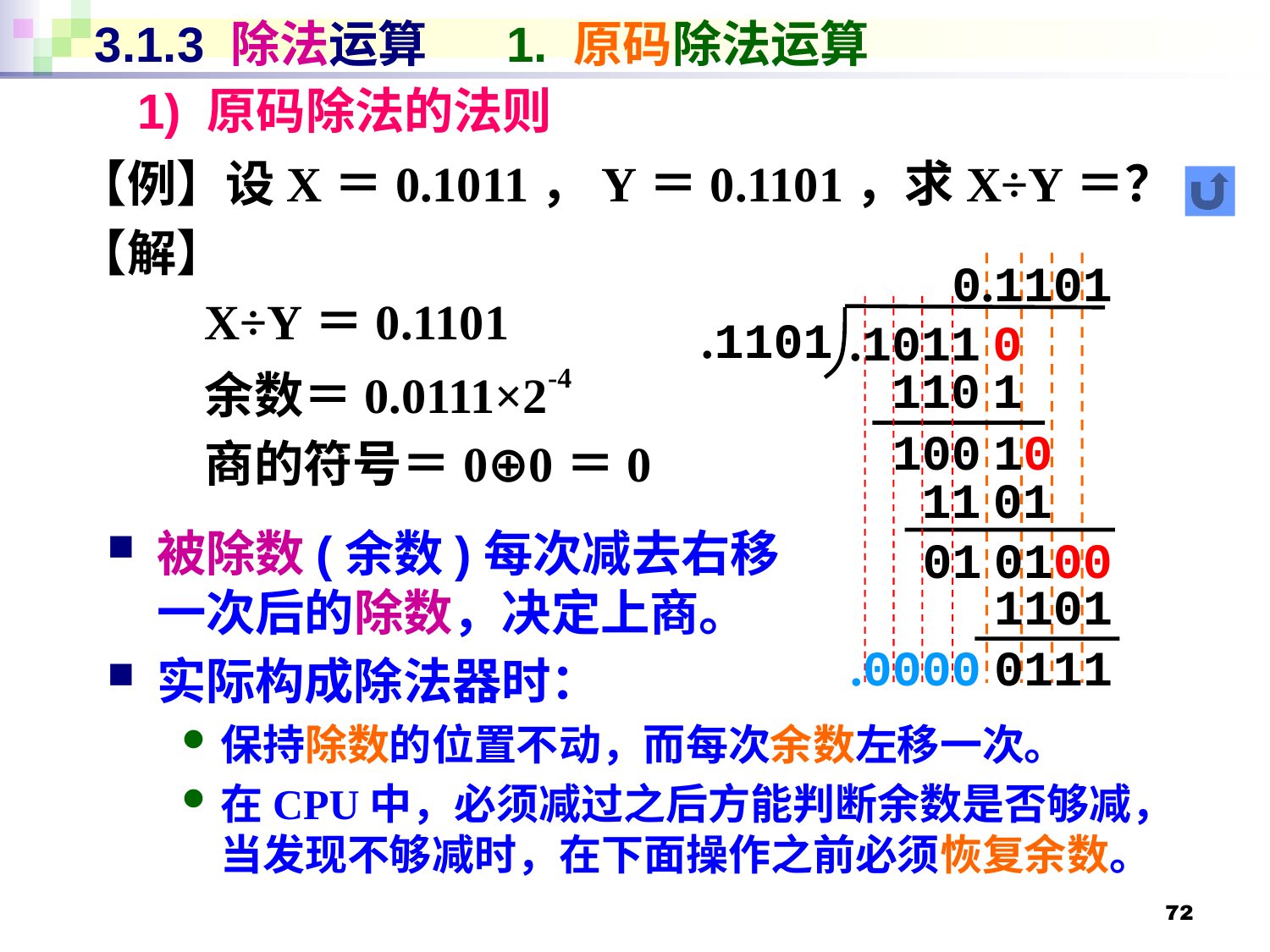

# 3.1.3 除法运算      1. 原码除法运算
1) 原码除法的法则
【例】设X＝0.1011，Y＝0.1101，求X÷Y＝？
【解】
	X÷Y＝0.1101
	余数＝0.0111×2-4
	商的符号＝0⊕0＝0

0.1101

.1101
.1011 0

110 1
100 10

11 01
被除数(余数)每次减去右移
一次后的除数，决定上商。
实际构成除法器时：
保持除数的位置不动，而每次余数左移一次。
在CPU中，必须减过之后方能判断余数是否够减，当发现不够减时，在下面操作之前必须恢复余数。
01 0100

1101
0111
.0000

72